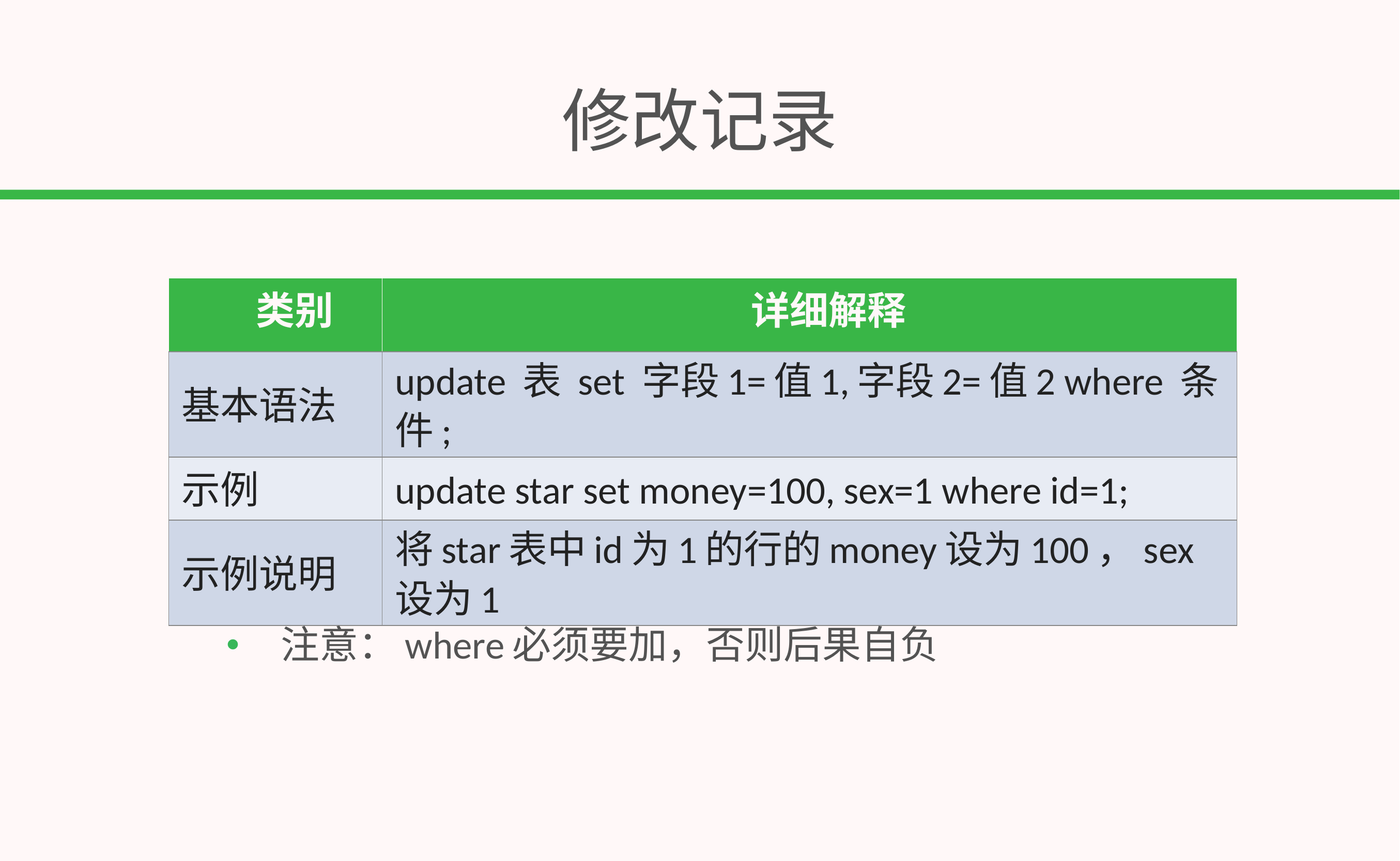

# 修改记录
| 类别 | 详细解释 |
| --- | --- |
| 基本语法 | update 表 set 字段1=值1,字段2=值2 where 条件; |
| 示例 | update star set money=100, sex=1 where id=1; |
| 示例说明 | 将star表中id为1的行的money设为100，sex设为1 |
注意：where必须要加，否则后果自负